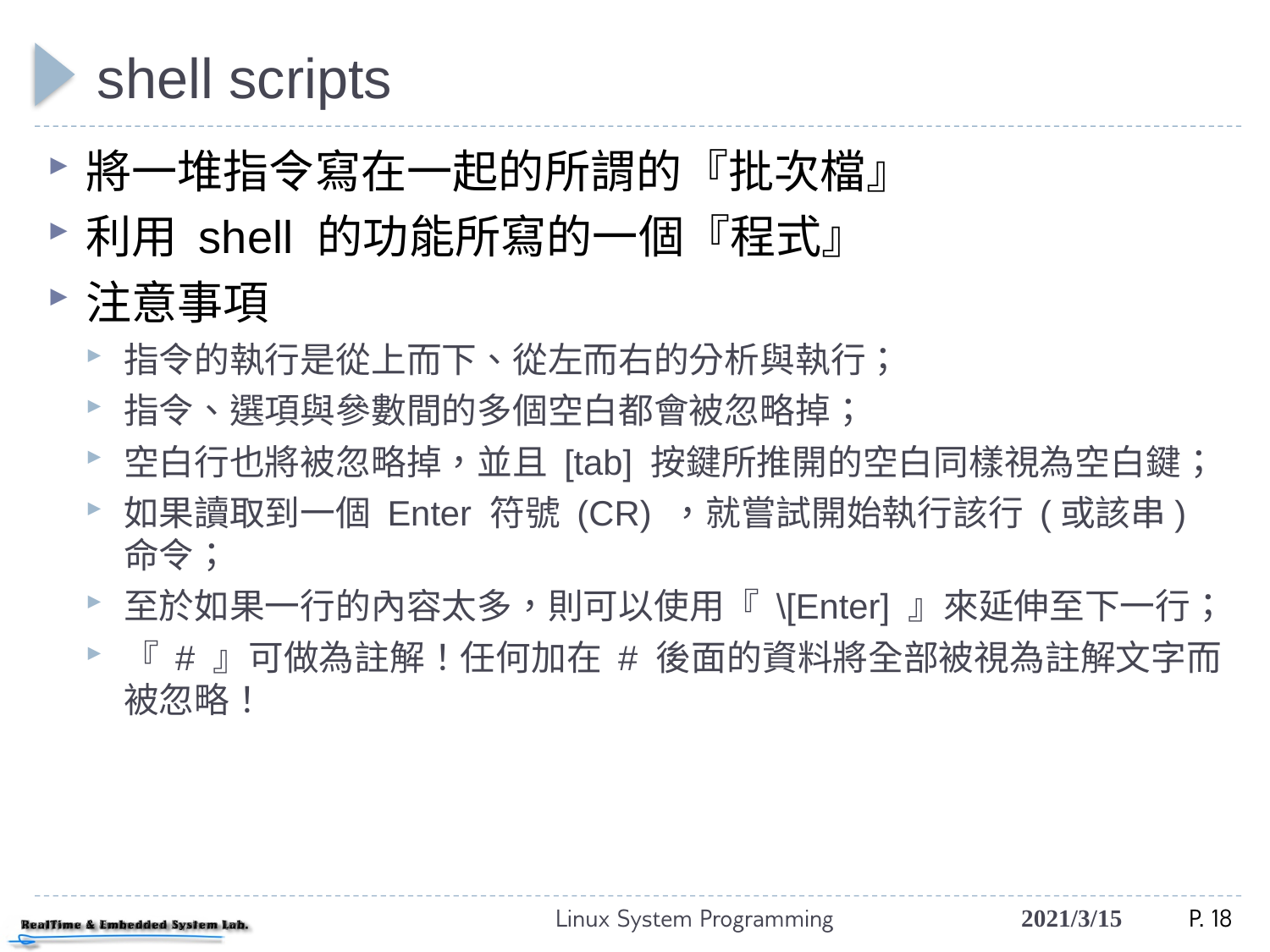

# shell scripts
將一堆指令寫在一起的所謂的『批次檔』
利用 shell 的功能所寫的一個『程式』
注意事項
指令的執行是從上而下、從左而右的分析與執行；
指令、選項與參數間的多個空白都會被忽略掉；
空白行也將被忽略掉，並且 [tab] 按鍵所推開的空白同樣視為空白鍵；
如果讀取到一個 Enter 符號 (CR) ，就嘗試開始執行該行 (或該串) 命令；
至於如果一行的內容太多，則可以使用『 \[Enter] 』來延伸至下一行；
『 # 』可做為註解！任何加在 # 後面的資料將全部被視為註解文字而被忽略！

Linux System Programming
2021/3/15